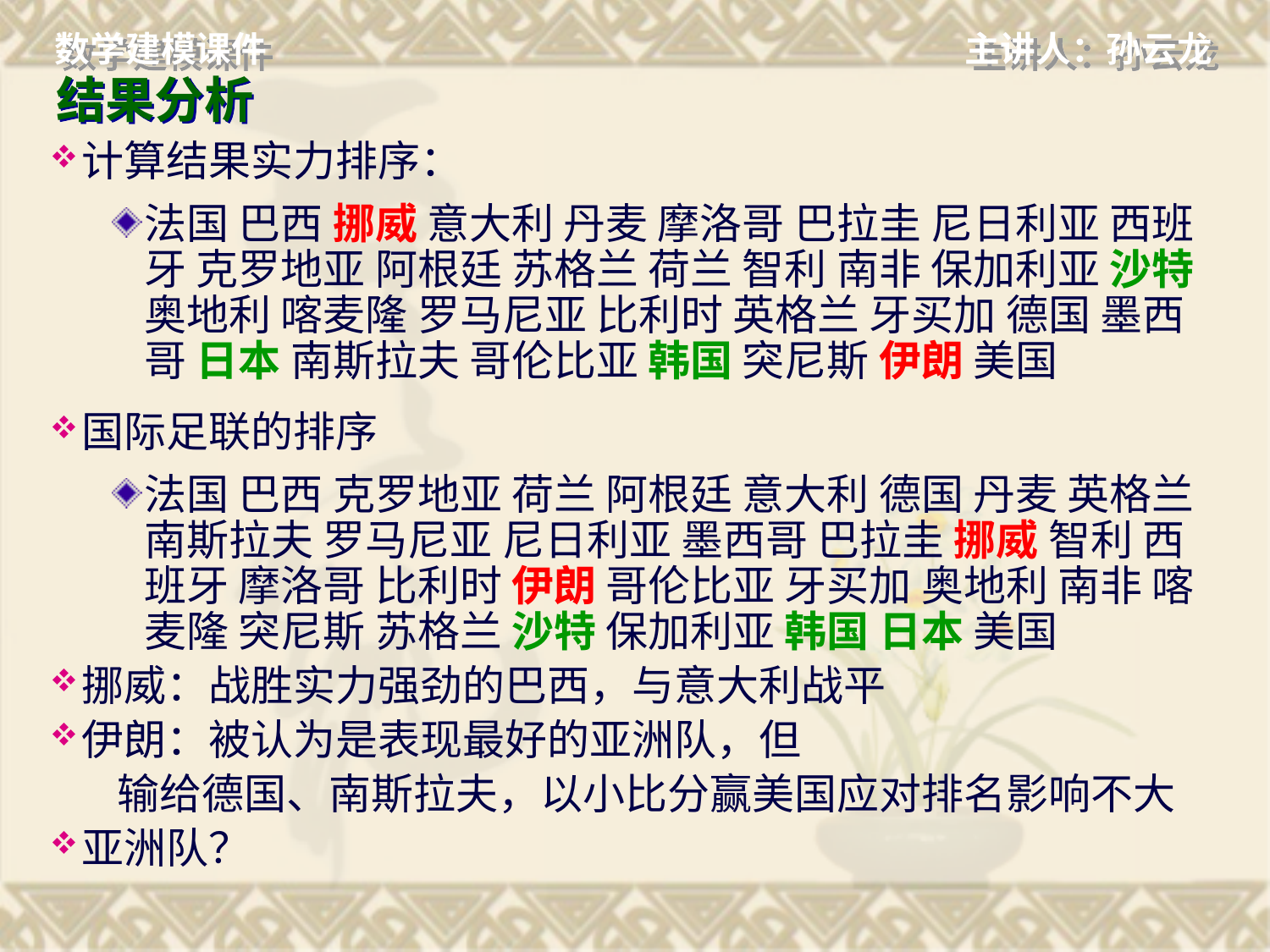

# 结果分析
计算结果实力排序：
法国 巴西 挪威 意大利 丹麦 摩洛哥 巴拉圭 尼日利亚 西班牙 克罗地亚 阿根廷 苏格兰 荷兰 智利 南非 保加利亚 沙特 奥地利 喀麦隆 罗马尼亚 比利时 英格兰 牙买加 德国 墨西哥 日本 南斯拉夫 哥伦比亚 韩国 突尼斯 伊朗 美国
国际足联的排序
法国 巴西 克罗地亚 荷兰 阿根廷 意大利 德国 丹麦 英格兰 南斯拉夫 罗马尼亚 尼日利亚 墨西哥 巴拉圭 挪威 智利 西班牙 摩洛哥 比利时 伊朗 哥伦比亚 牙买加 奥地利 南非 喀麦隆 突尼斯 苏格兰 沙特 保加利亚 韩国 日本 美国
挪威：战胜实力强劲的巴西，与意大利战平
伊朗：被认为是表现最好的亚洲队，但
      输给德国、南斯拉夫，以小比分赢美国应对排名影响不大
亚洲队？